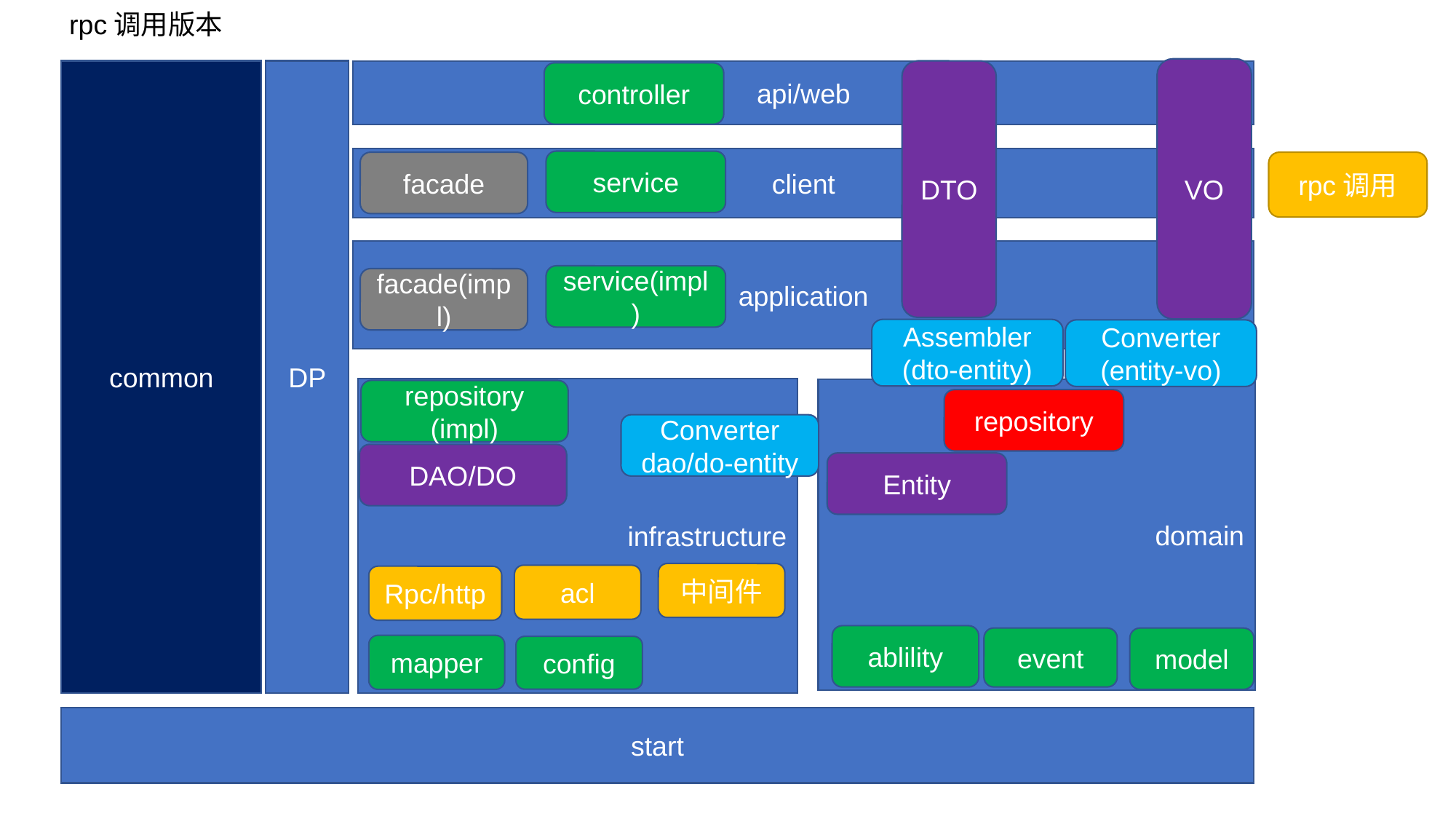

rpc调用版本
VO
common
DTO
DP
api/web
controller
client
service
facade
rpc调用
application
service(impl)
facade(impl)
Assembler
(dto-entity)
Converter
(entity-vo)
infrastructure
domain
repository
(impl)
repository
Converter
dao/do-entity
DAO/DO
Entity
中间件
acl
Rpc/http
ablility
event
model
mapper
config
start